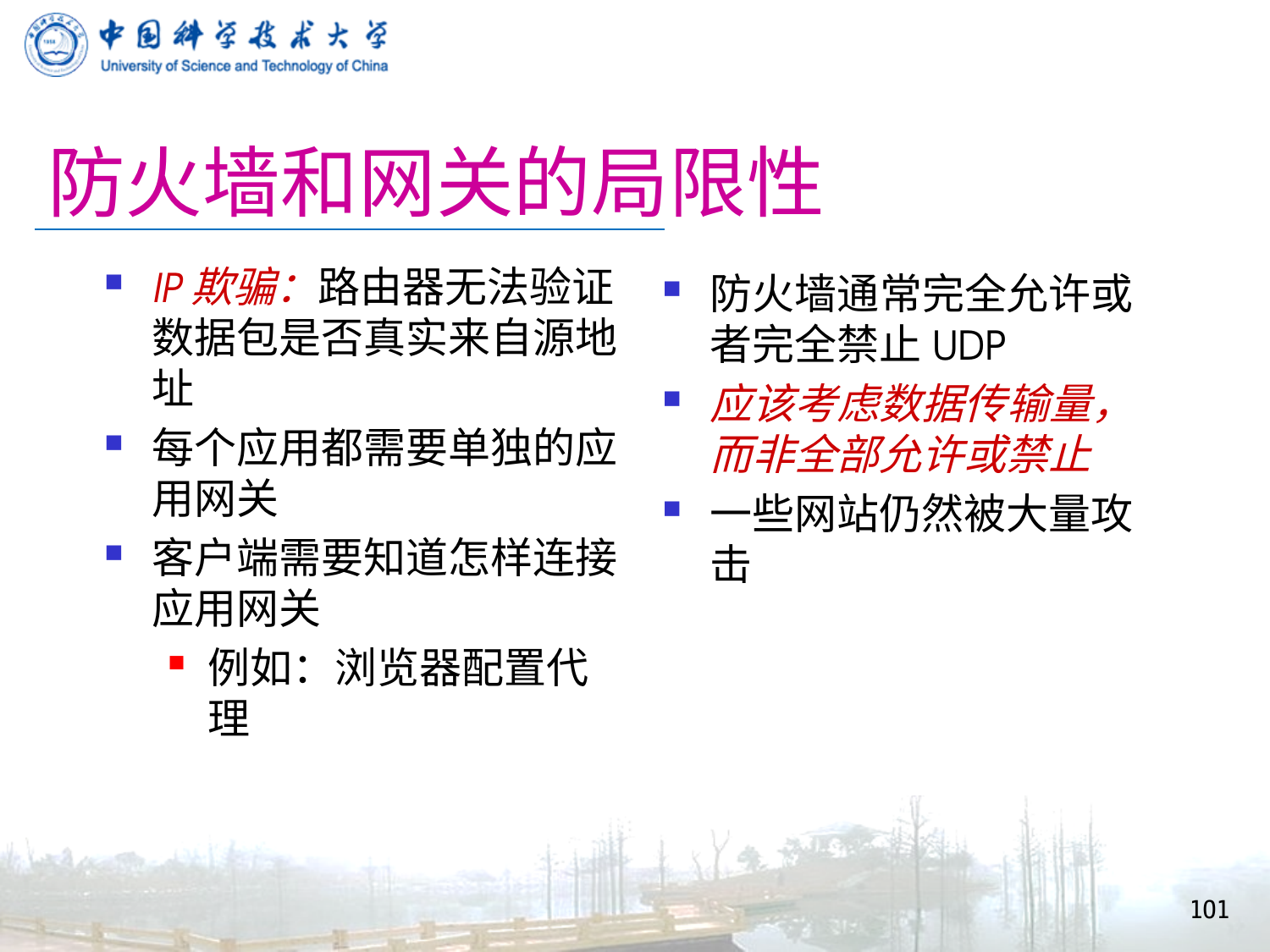

# 防火墙和网关的局限性
IP欺骗：路由器无法验证数据包是否真实来自源地址
每个应用都需要单独的应用网关
客户端需要知道怎样连接应用网关
例如：浏览器配置代理
防火墙通常完全允许或者完全禁止UDP
应该考虑数据传输量，而非全部允许或禁止
一些网站仍然被大量攻击
101